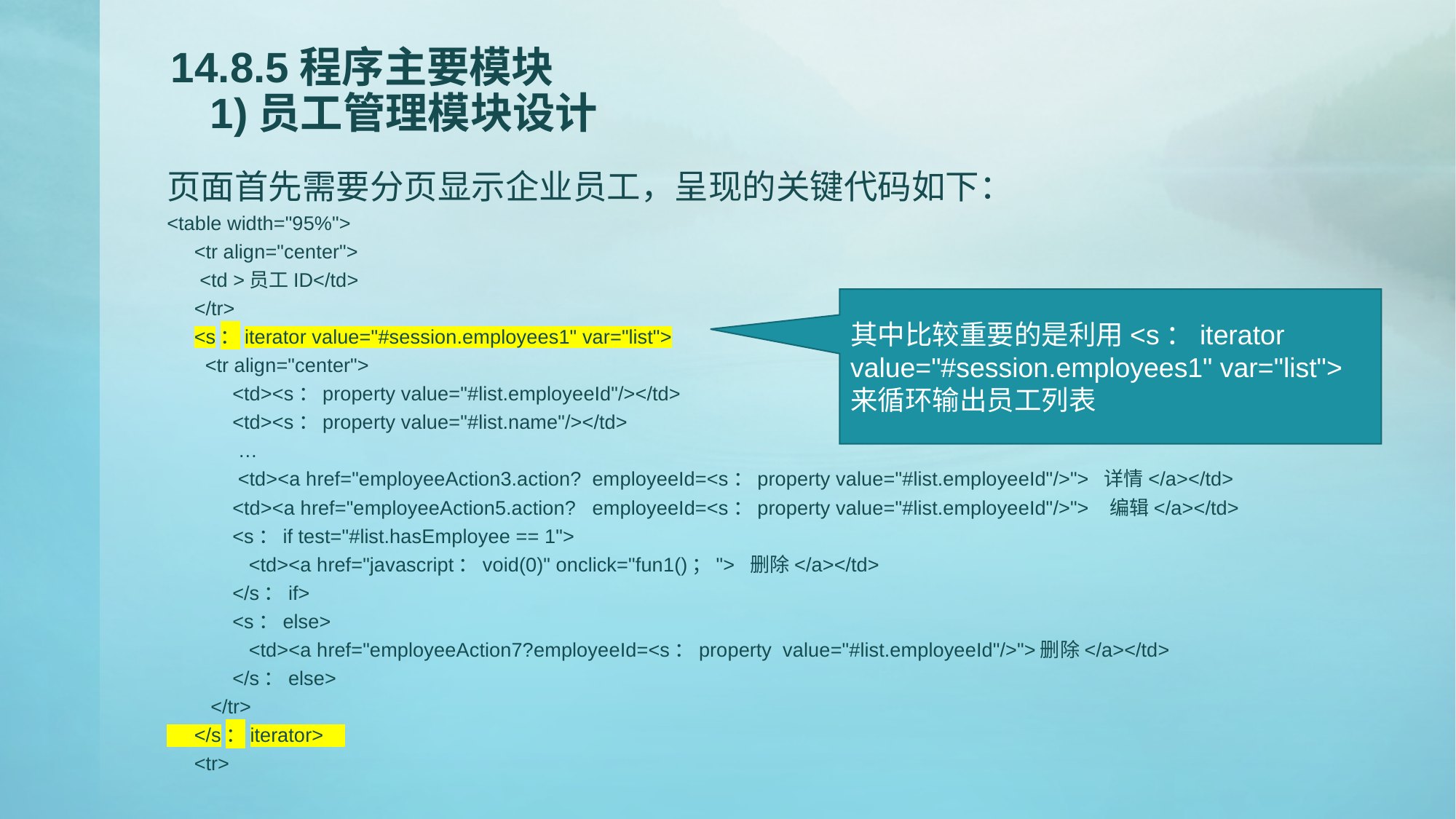

# 14.8.5程序主要模块 1)员工管理模块设计
页面首先需要分页显示企业员工，呈现的关键代码如下：
<table width="95%">
     <tr align="center">
      <td >员工ID</td>
     </tr>
     <s：iterator value="#session.employees1" var="list">
       <tr align="center">
            <td><s：property value="#list.employeeId"/></td>
            <td><s：property value="#list.name"/></td>
             …
             <td><a href="employeeAction3.action?  employeeId=<s：property value="#list.employeeId"/>">  详情</a></td>
            <td><a href="employeeAction5.action?   employeeId=<s：property value="#list.employeeId"/>">   编辑</a></td>
            <s：if test="#list.hasEmployee == 1">
               <td><a href="javascript：void(0)" onclick="fun1()；">  删除</a></td>
            </s：if>
            <s：else>
               <td><a href="employeeAction7?employeeId=<s：property  value="#list.employeeId"/>">删除</a></td>
            </s：else>
        </tr>
     </s：iterator>
     <tr>

其中比较重要的是利用<s：iterator value="#session.employees1" var="list">来循环输出员工列表